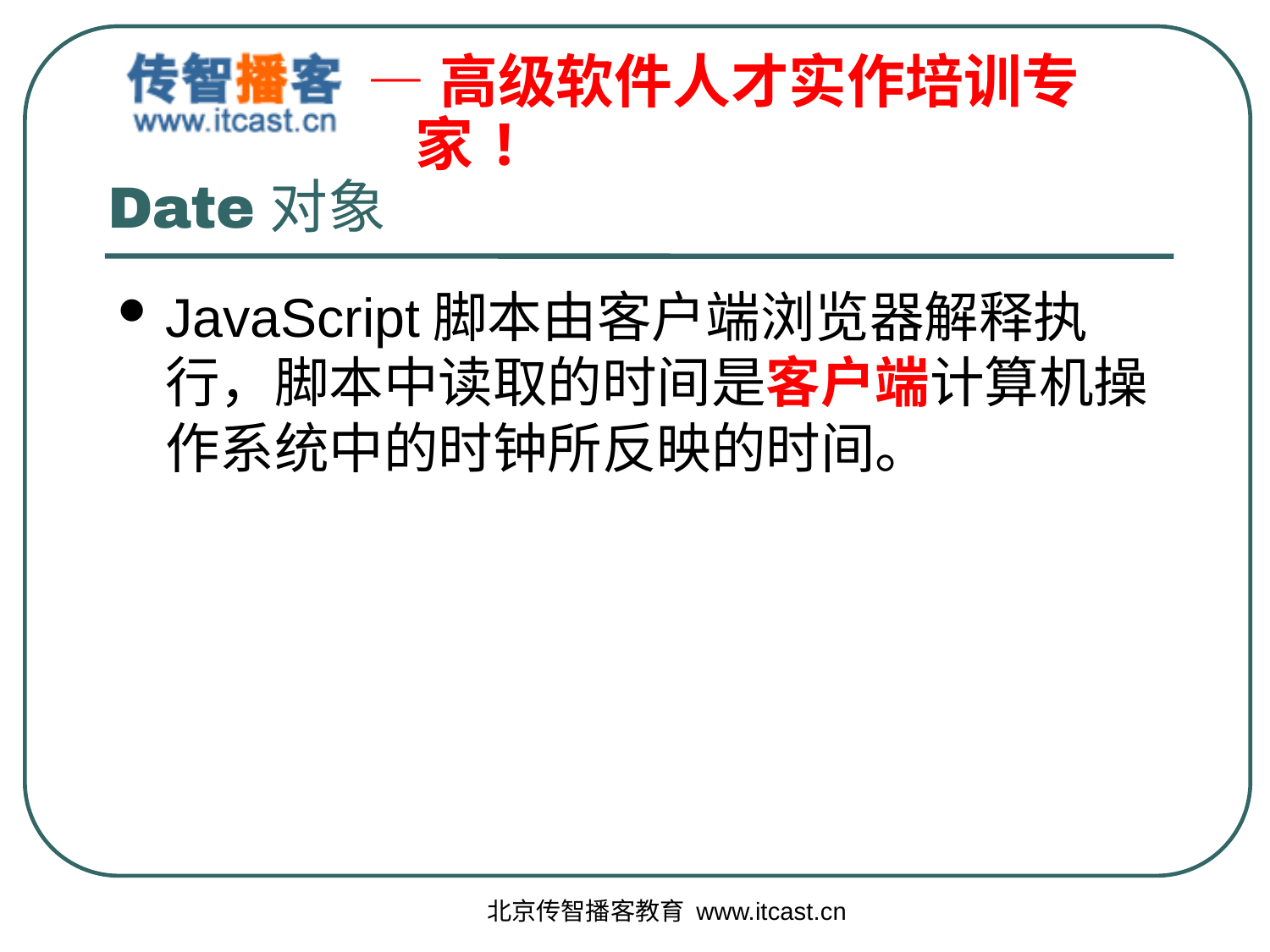

# Date对象
JavaScript脚本由客户端浏览器解释执行，脚本中读取的时间是客户端计算机操作系统中的时钟所反映的时间。